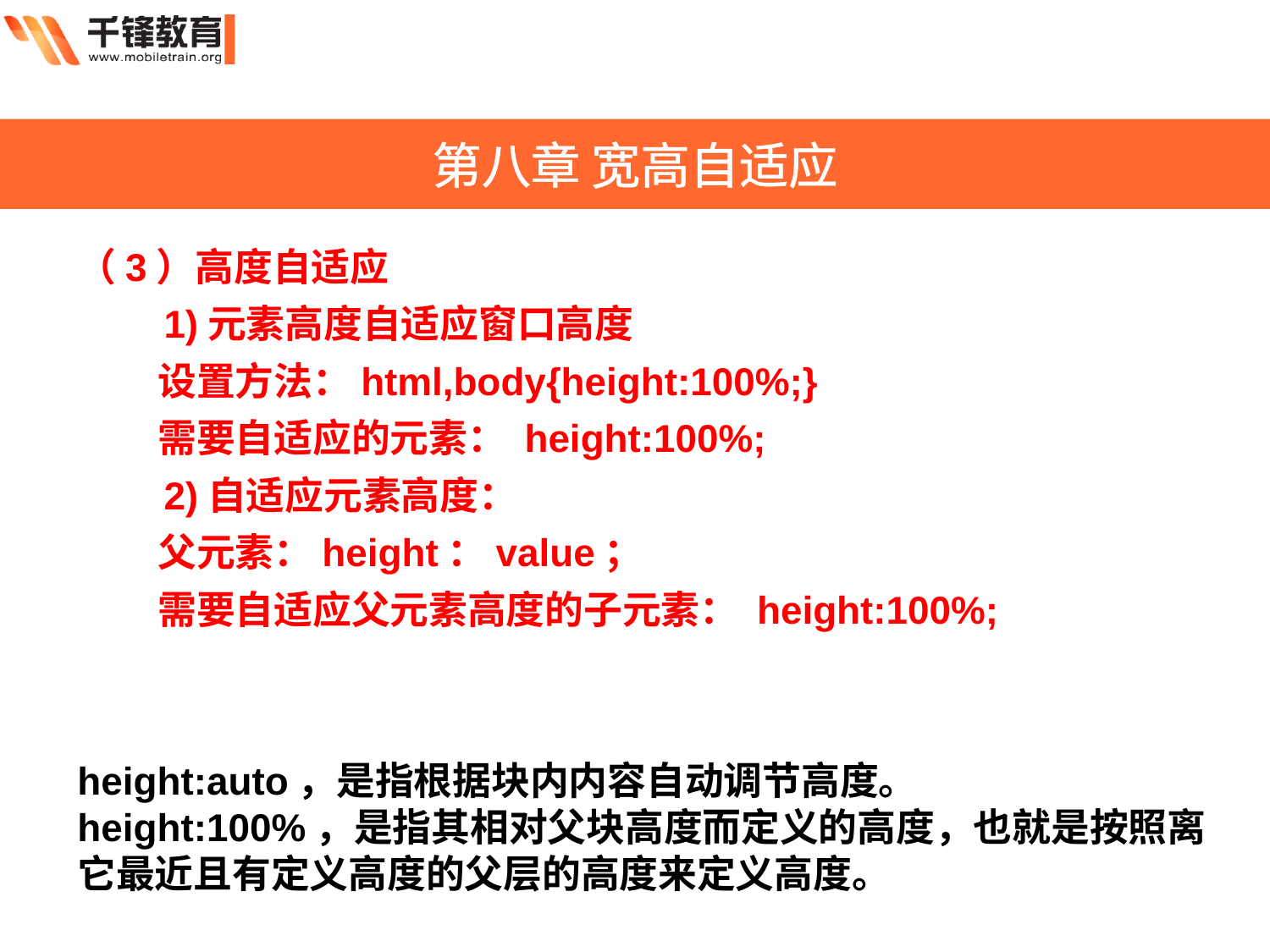

第八章 宽高自适应
（3）高度自适应
        1)元素高度自适应窗口高度
        设置方法：html,body{height:100%;}
        需要自适应的元素： height:100%;
        2)自适应元素高度：
        父元素：height：value；
        需要自适应父元素高度的子元素： height:100%;

height:auto，是指根据块内内容自动调节高度。
height:100%，是指其相对父块高度而定义的高度，也就是按照离它最近且有定义高度的父层的高度来定义高度。